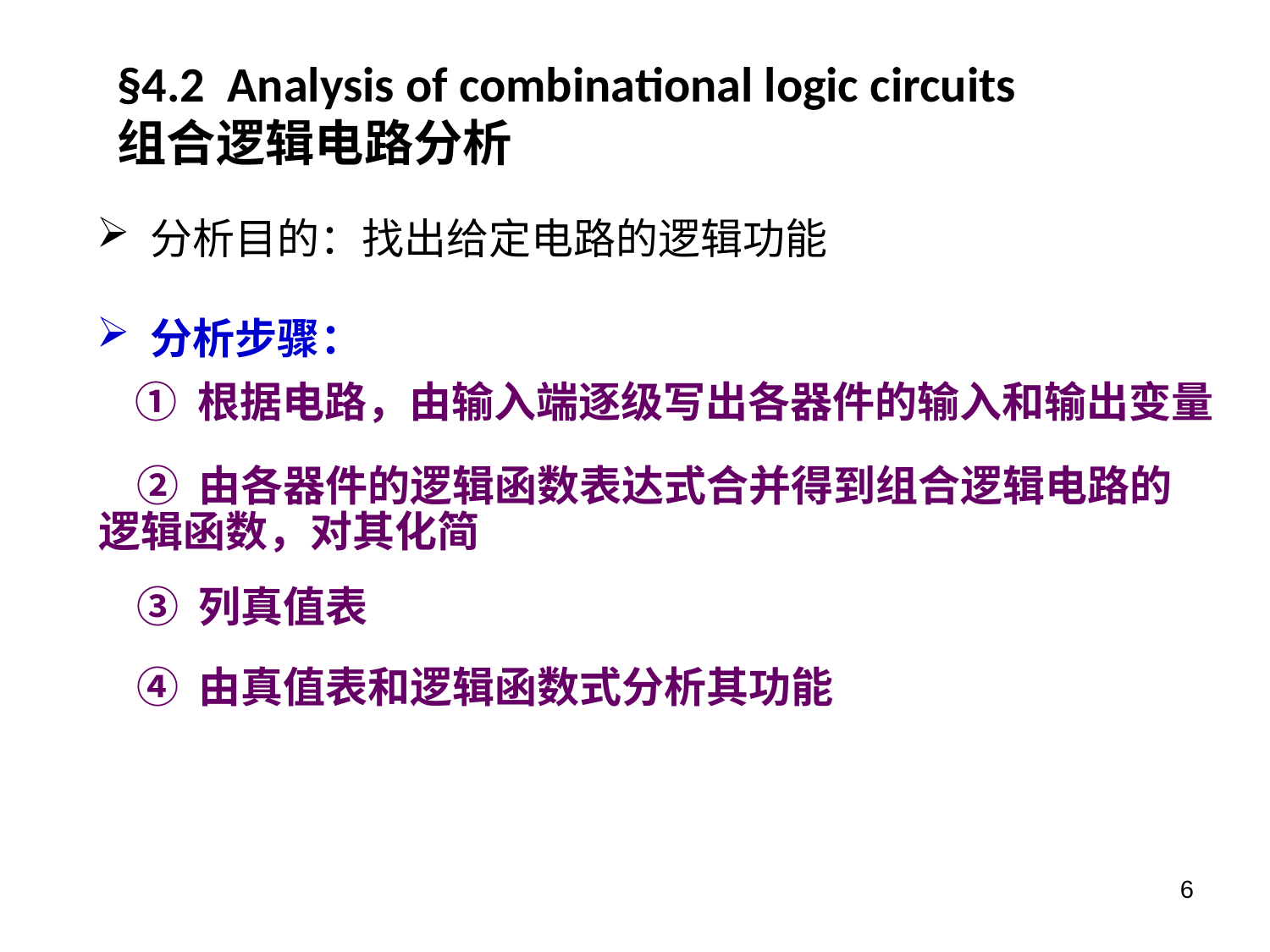

§4.2  Analysis of combinational logic circuits
组合逻辑电路分析
 分析目的：找出给定电路的逻辑功能
 分析步骤：
    ① 根据电路，由输入端逐级写出各器件的输入和输出变量
    ② 由各器件的逻辑函数表达式合并得到组合逻辑电路的逻辑函数，对其化简
    ③ 列真值表
    ④ 由真值表和逻辑函数式分析其功能
6